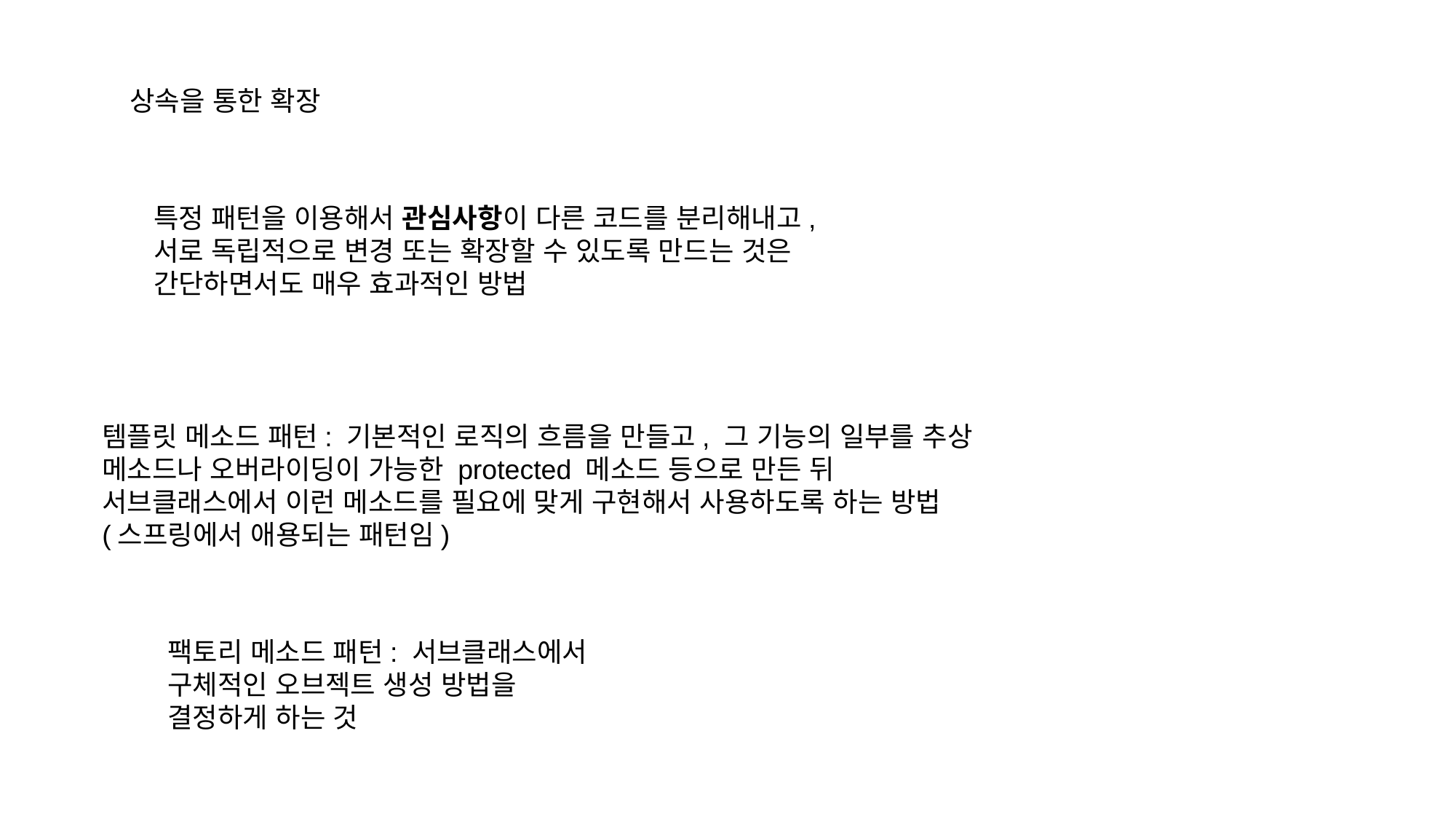

상속을 통한 확장
특정 패턴을 이용해서 관심사항이 다른 코드를 분리해내고, 서로 독립적으로 변경 또는 확장할 수 있도록 만드는 것은 간단하면서도 매우 효과적인 방법
템플릿 메소드 패턴: 기본적인 로직의 흐름을 만들고, 그 기능의 일부를 추상 메소드나 오버라이딩이 가능한 protected 메소드 등으로 만든 뒤 서브클래스에서 이런 메소드를 필요에 맞게 구현해서 사용하도록 하는 방법(스프링에서 애용되는 패턴임)
팩토리 메소드 패턴: 서브클래스에서 구체적인 오브젝트 생성 방법을 결정하게 하는 것